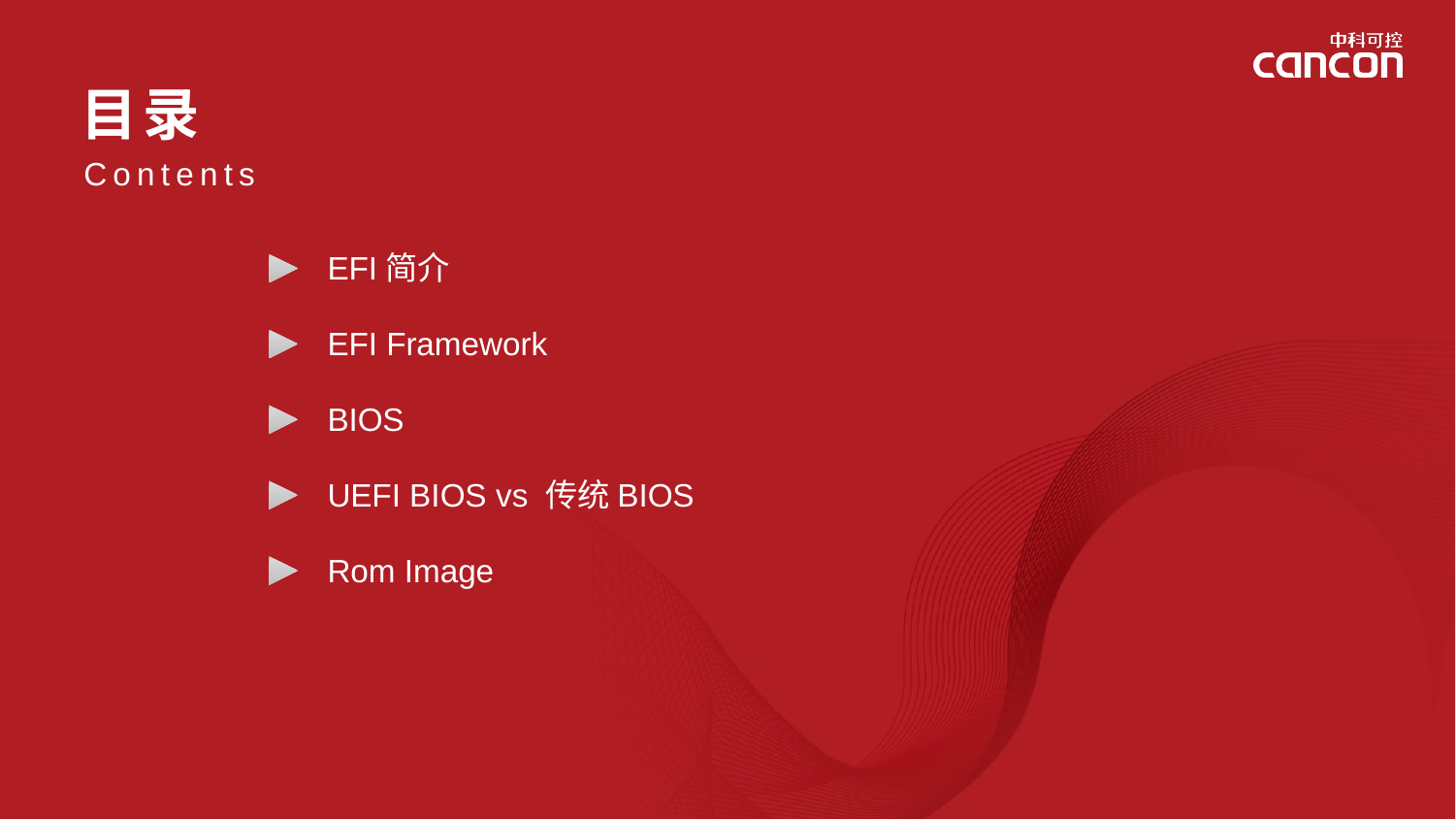

EFI简介

EFI Framework

BIOS

UEFI BIOS vs 传统BIOS

Rom Image